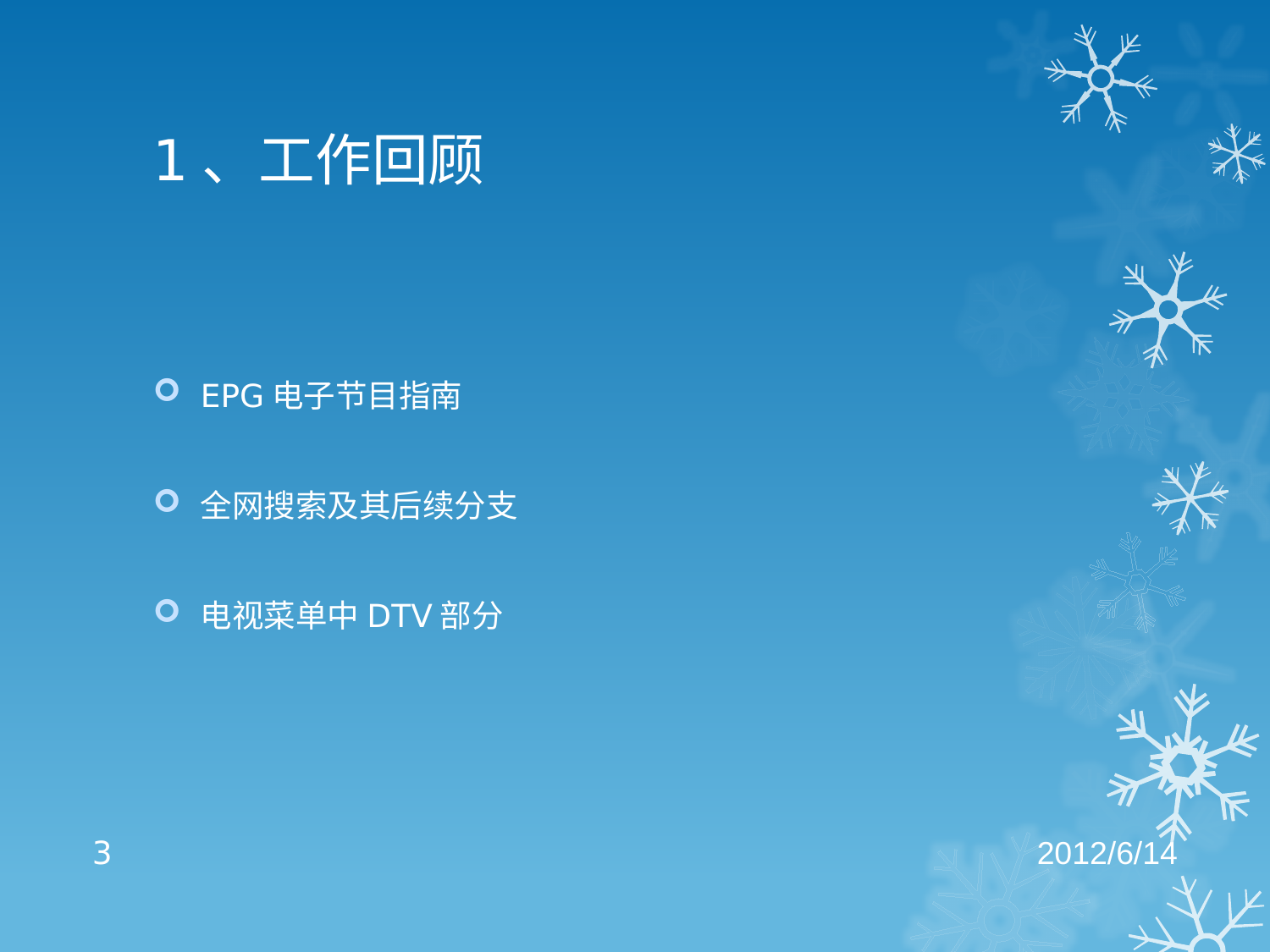

# 1、工作回顾
EPG电子节目指南

全网搜索及其后续分支

电视菜单中DTV部分

3
2012/6/14